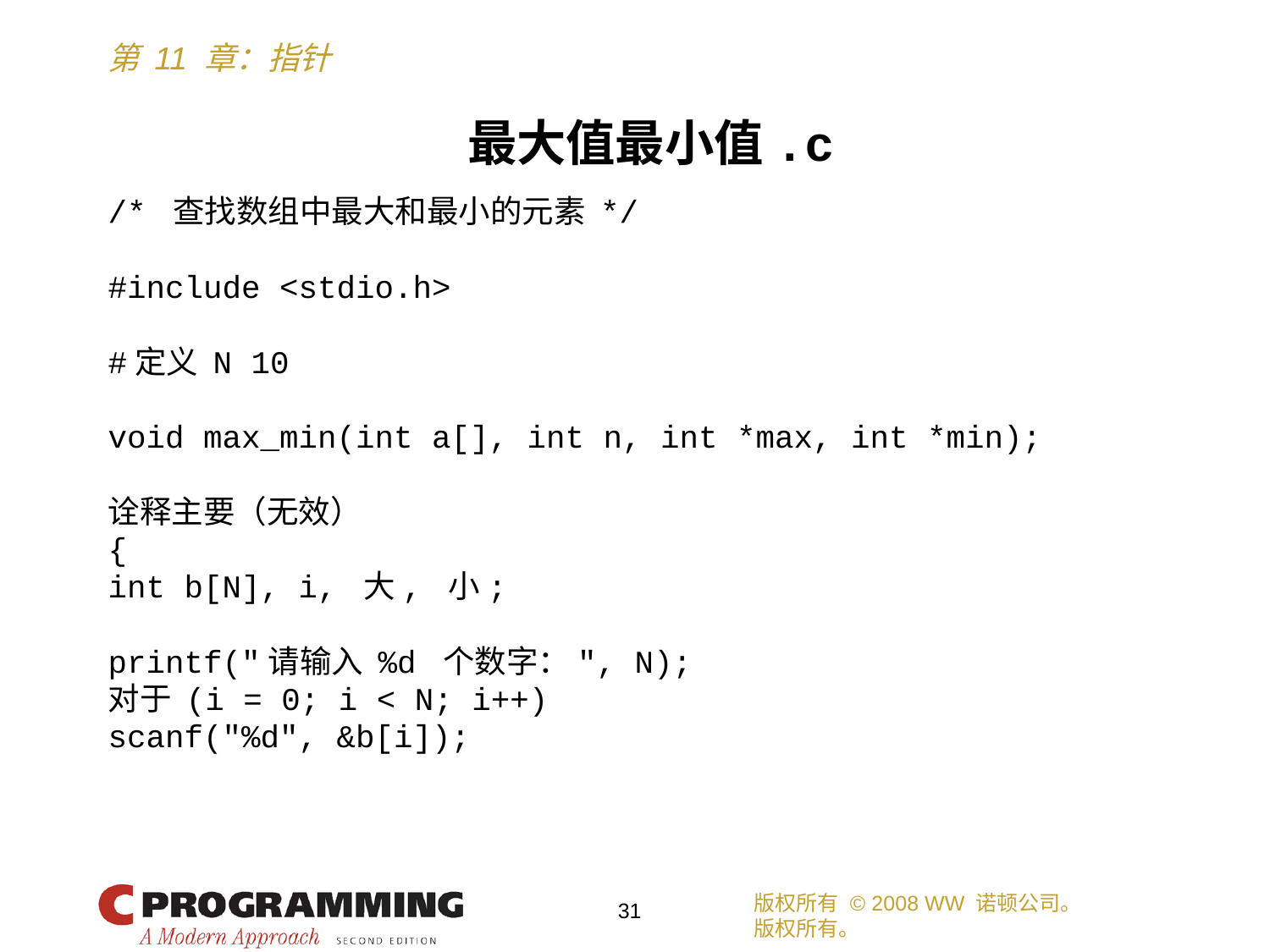

最大值最小值.c

/* 查找数组中最大和最小的元素 */

#include <stdio.h>

#定义 N 10

void max_min(int a[], int n, int *max, int *min);

诠释主要（无效）
{
int b[N], i, 大, 小;

printf("请输入 %d 个数字：", N);
对于 (i = 0; i < N; i++)
scanf("%d", &b[i]);
版权所有 © 2008 WW 诺顿公司。
版权所有。
31